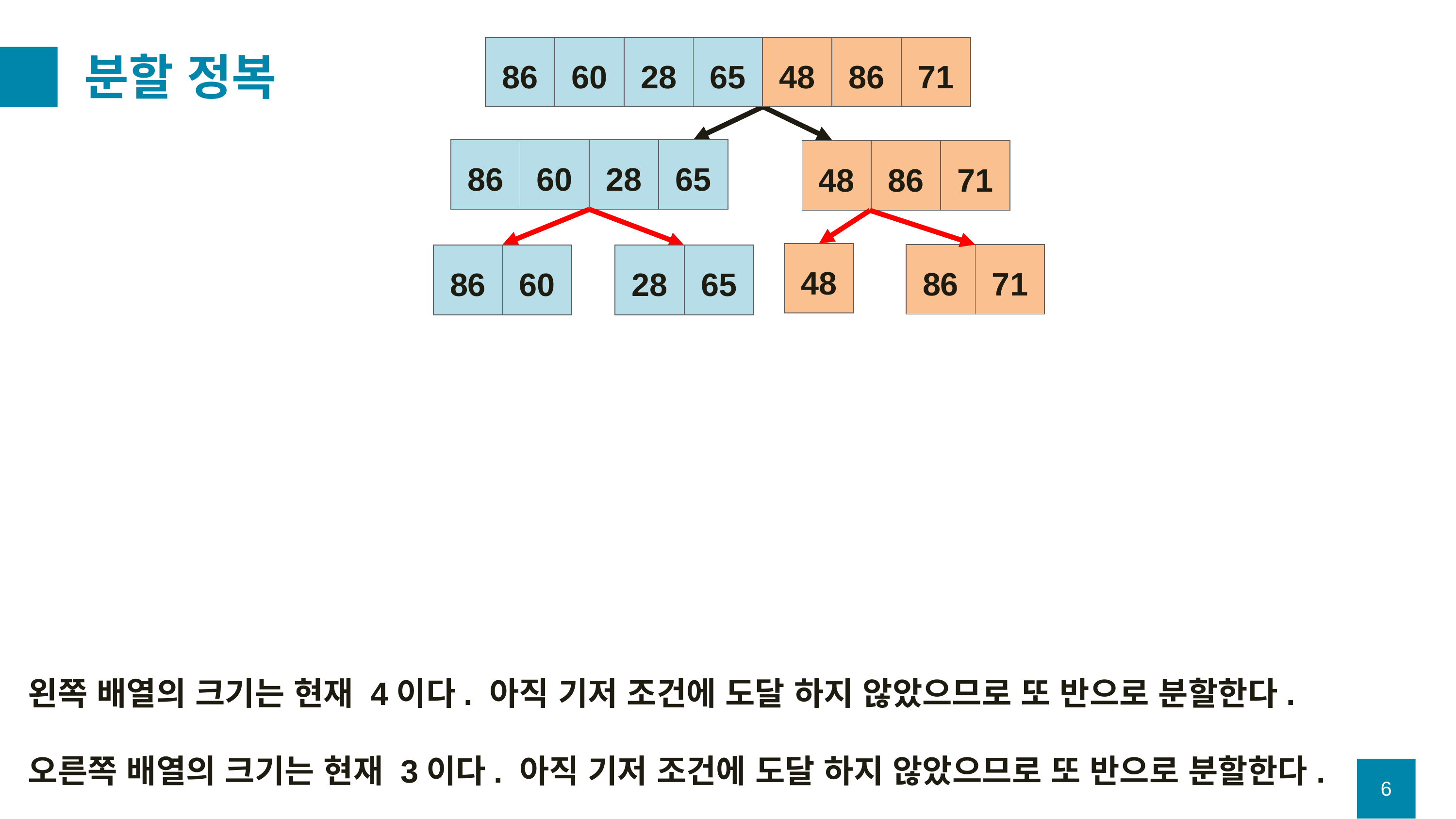

# 분할 정복
| 86 | 60 | 28 | 65 | 48 | 86 | 71 |
| --- | --- | --- | --- | --- | --- | --- |
| 86 | 60 | 28 | 65 |
| --- | --- | --- | --- |
| 48 | 86 | 71 |
| --- | --- | --- |
| 48 |
| --- |
| 86 | 71 |
| --- | --- |
| 86 | 60 |
| --- | --- |
| 28 | 65 |
| --- | --- |
왼쪽 배열의 크기는 현재 4이다. 아직 기저 조건에 도달 하지 않았으므로 또 반으로 분할한다.

오른쪽 배열의 크기는 현재 3이다. 아직 기저 조건에 도달 하지 않았으므로 또 반으로 분할한다.

6